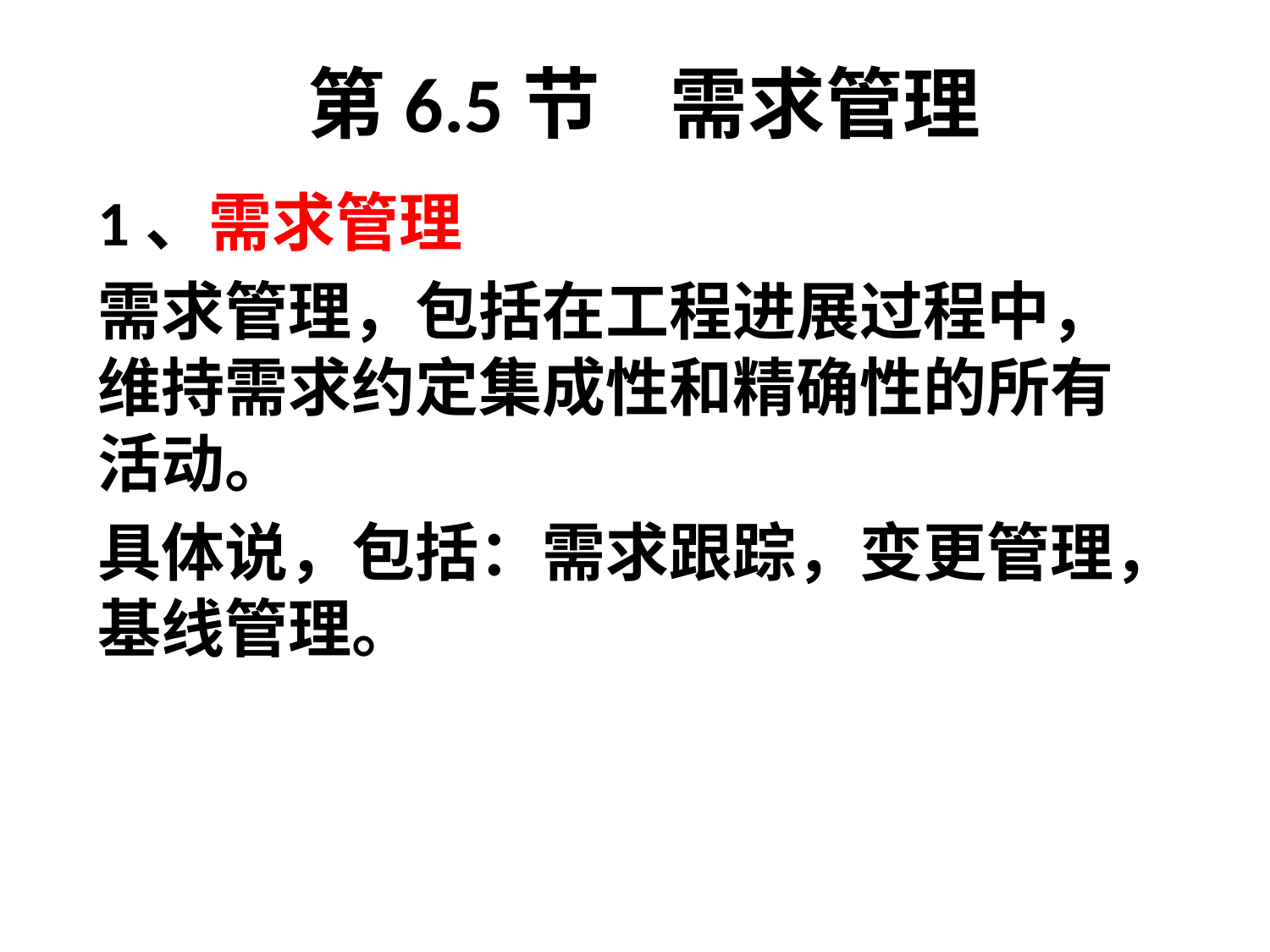

# 第6.5节    需求管理
1、需求管理
需求管理，包括在工程进展过程中，维持需求约定集成性和精确性的所有活动。
具体说，包括：需求跟踪，变更管理，基线管理。